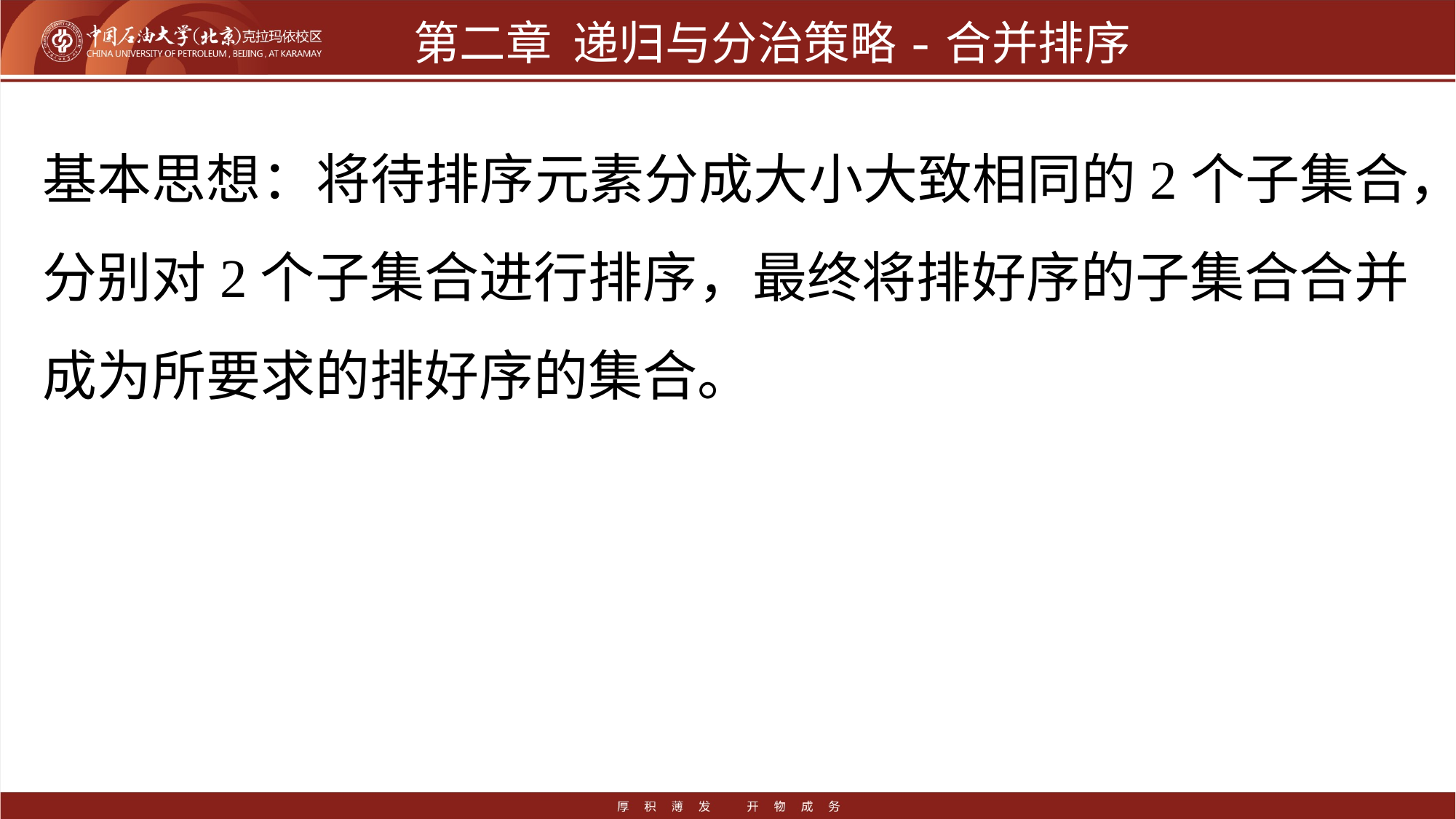

# 第二章  递归与分治策略-合并排序
基本思想：将待排序元素分成大小大致相同的2个子集合，分别对2个子集合进行排序，最终将排好序的子集合合并成为所要求的排好序的集合。